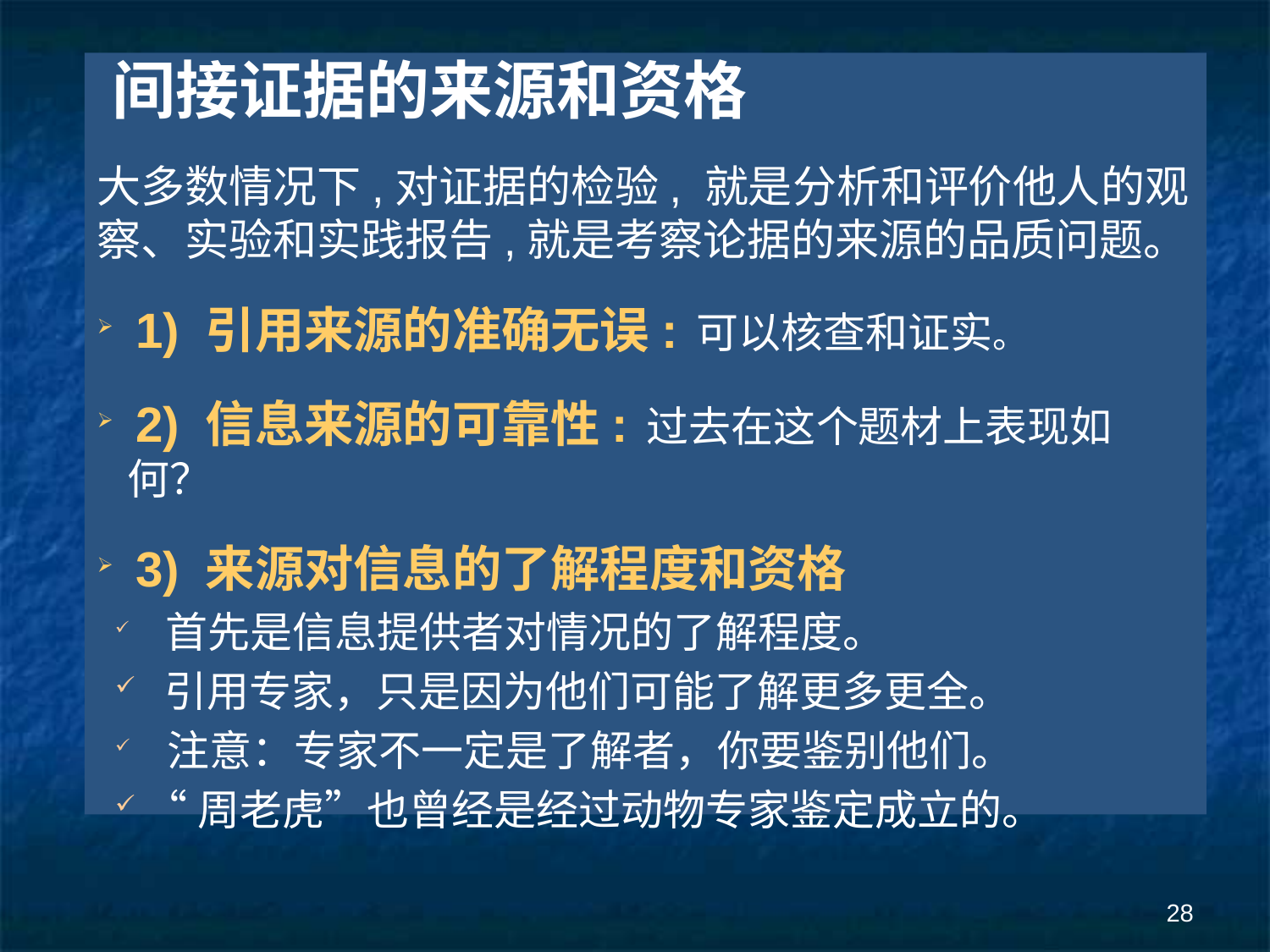

间接证据的来源和资格

大多数情况下,对证据的检验, 就是分析和评价他人的观察、实验和实践报告,就是考察论据的来源的品质问题。

 1) 引用来源的准确无误: 可以核查和证实。

 2) 信息来源的可靠性: 过去在这个题材上表现如何？

 3) 来源对信息的了解程度和资格
  首先是信息提供者对情况的了解程度。
 引用专家，只是因为他们可能了解更多更全。
  注意：专家不一定是了解者，你要鉴别他们。
“周老虎”也曾经是经过动物专家鉴定成立的。
28